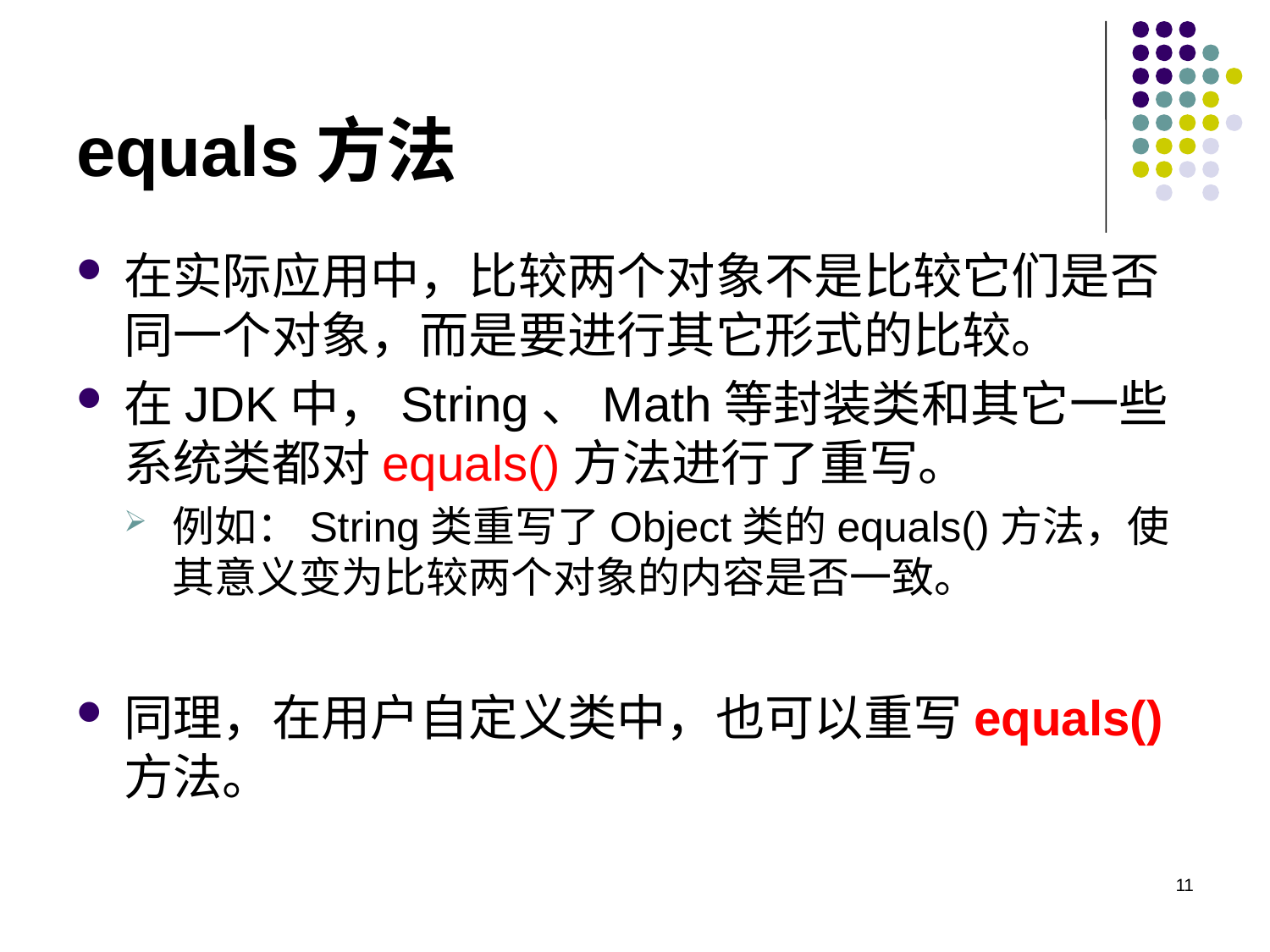

# equals方法
在实际应用中，比较两个对象不是比较它们是否同一个对象，而是要进行其它形式的比较。
在JDK中，String、Math等封装类和其它一些系统类都对equals()方法进行了重写。
例如：String类重写了Object类的equals()方法，使其意义变为比较两个对象的内容是否一致。

同理，在用户自定义类中，也可以重写equals()方法。
11